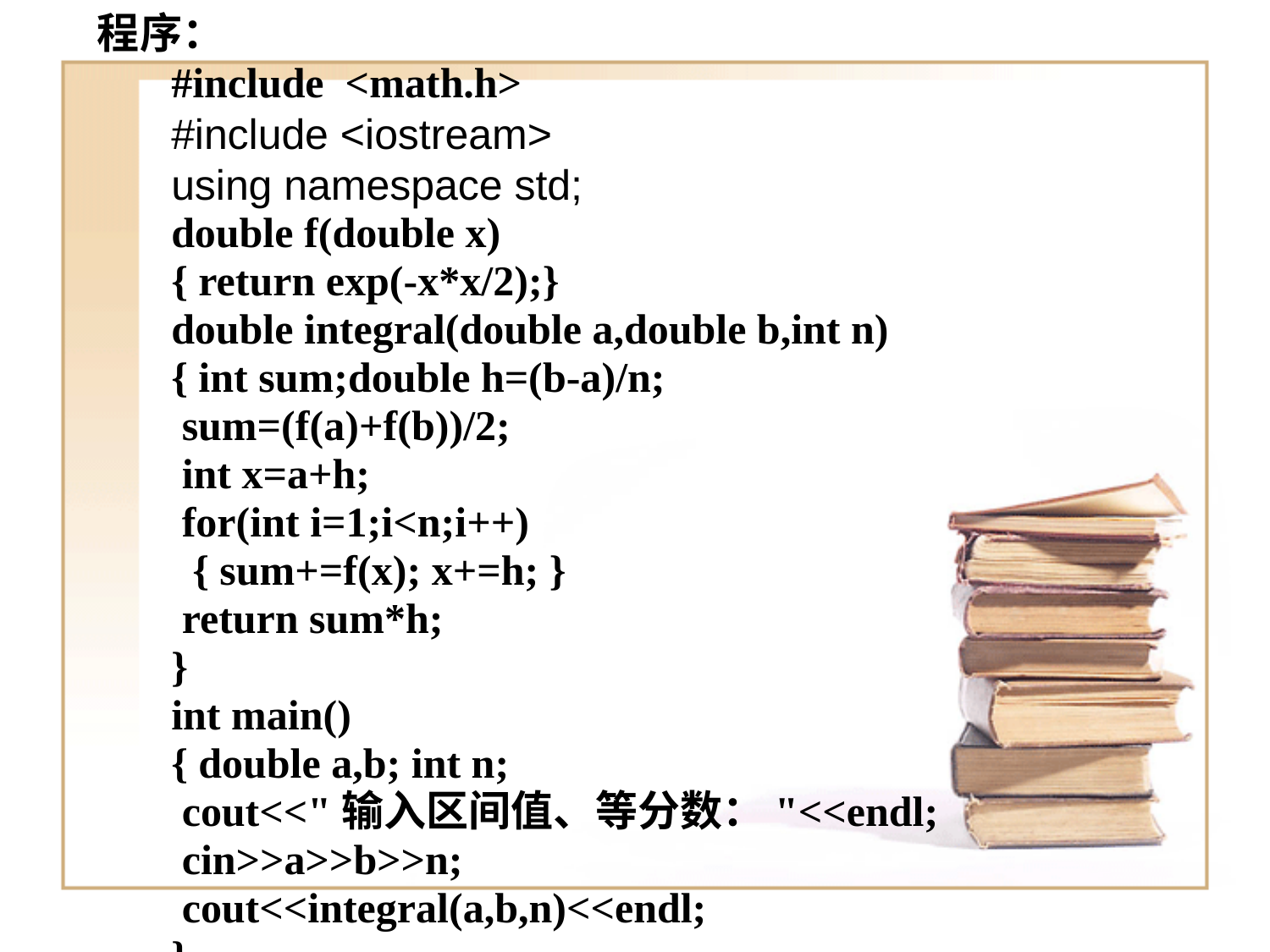

程序：
#include  <math.h>
#include <iostream>
using namespace std;
double f(double x)
{ return exp(-x*x/2);}
double integral(double a,double b,int n)
{ int sum;double h=(b-a)/n;
 sum=(f(a)+f(b))/2;
 int x=a+h;
 for(int i=1;i<n;i++)
  { sum+=f(x); x+=h; }
 return sum*h;
}
int main()
{ double a,b; int n;
 cout<<"输入区间值、等分数："<<endl;
 cin>>a>>b>>n;
 cout<<integral(a,b,n)<<endl;
}